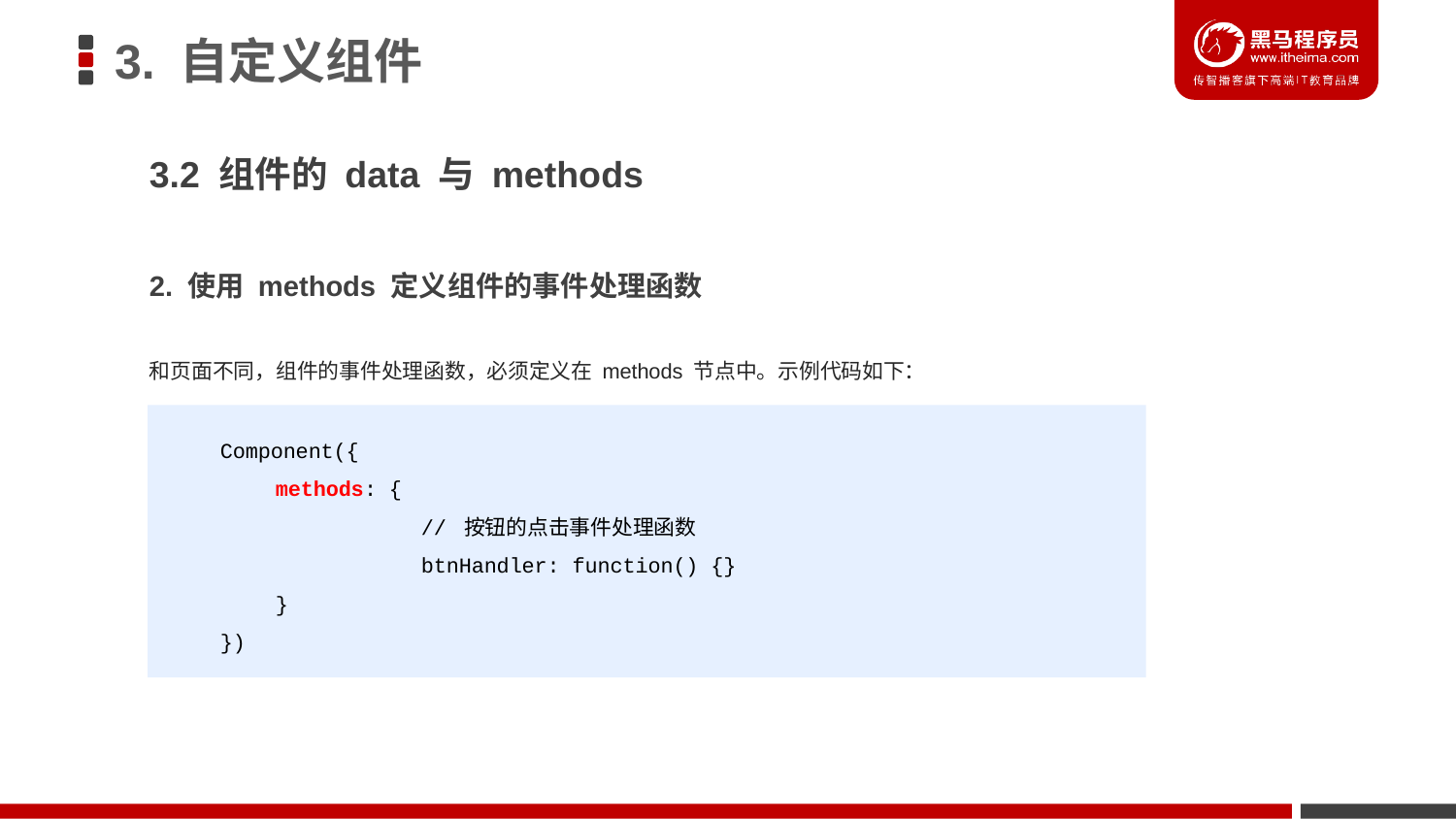

# 3. 自定义组件
3.2 组件的 data 与 methods
2. 使用 methods 定义组件的事件处理函数
和页面不同，组件的事件处理函数，必须定义在 methods 节点中。示例代码如下：

Component({
methods: {
	// 按钮的点击事件处理函数
	btnHandler: function() {}
}
})